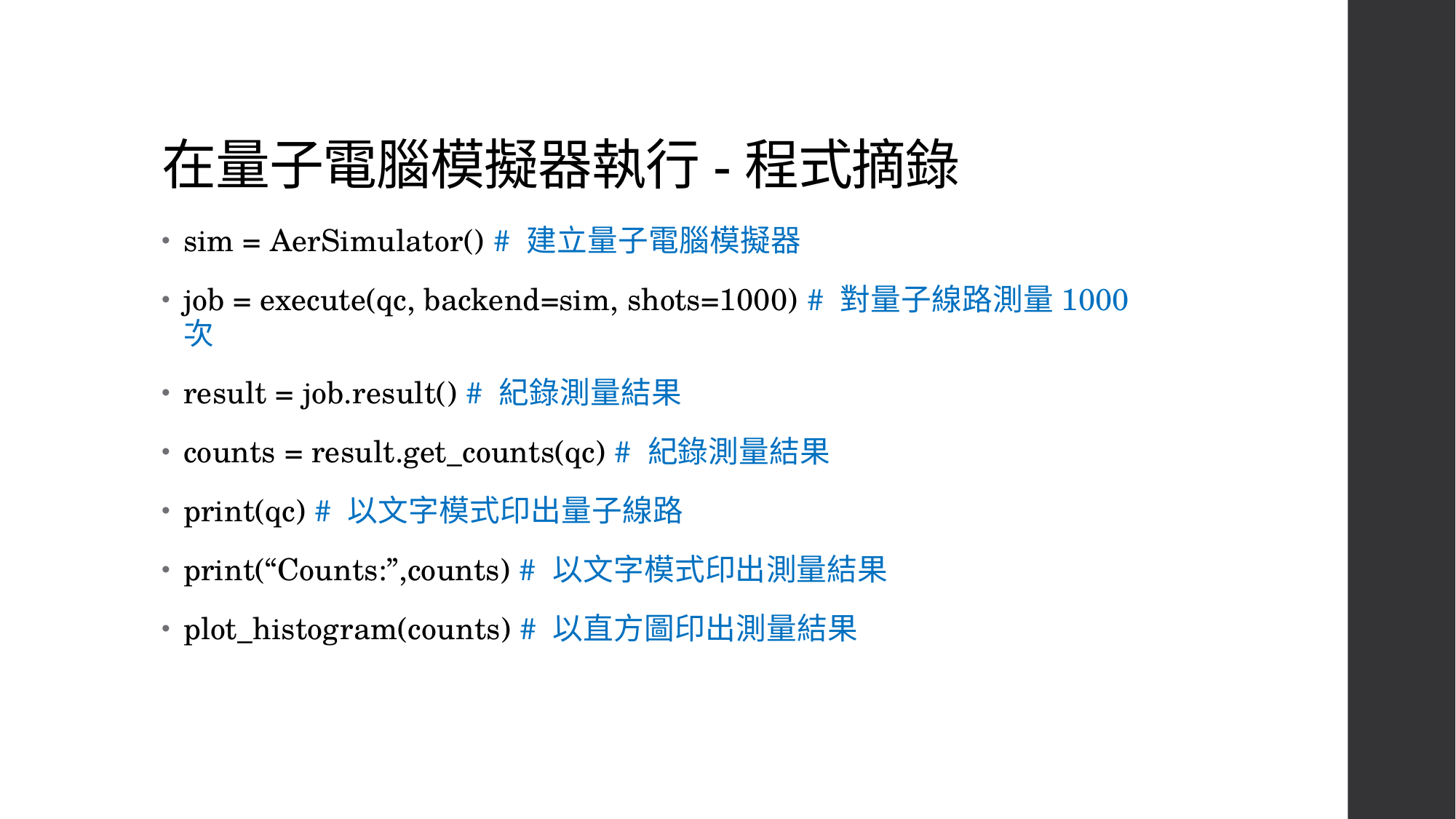

# 在量子電腦模擬器執行-程式摘錄
sim = AerSimulator() # 建立量子電腦模擬器
job = execute(qc, backend=sim, shots=1000) # 對量子線路測量1000次
result = job.result() # 紀錄測量結果
counts = result.get_counts(qc) # 紀錄測量結果
print(qc) # 以文字模式印出量子線路
print(“Counts:”,counts) # 以文字模式印出測量結果
plot_histogram(counts) # 以直方圖印出測量結果